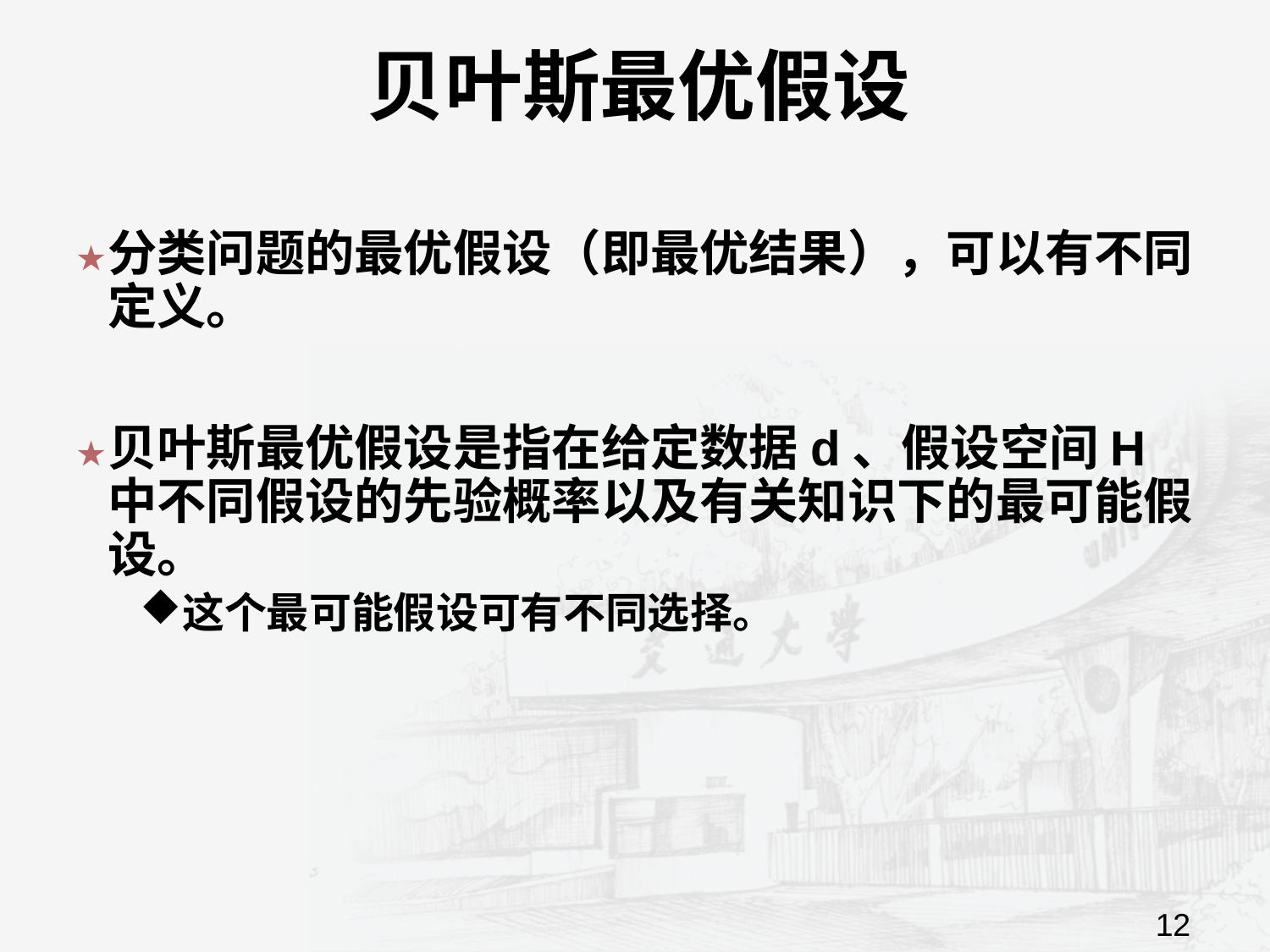

# 贝叶斯最优假设
分类问题的最优假设（即最优结果），可以有不同定义。

贝叶斯最优假设是指在给定数据d、假设空间H中不同假设的先验概率以及有关知识下的最可能假设。
这个最可能假设可有不同选择。
12